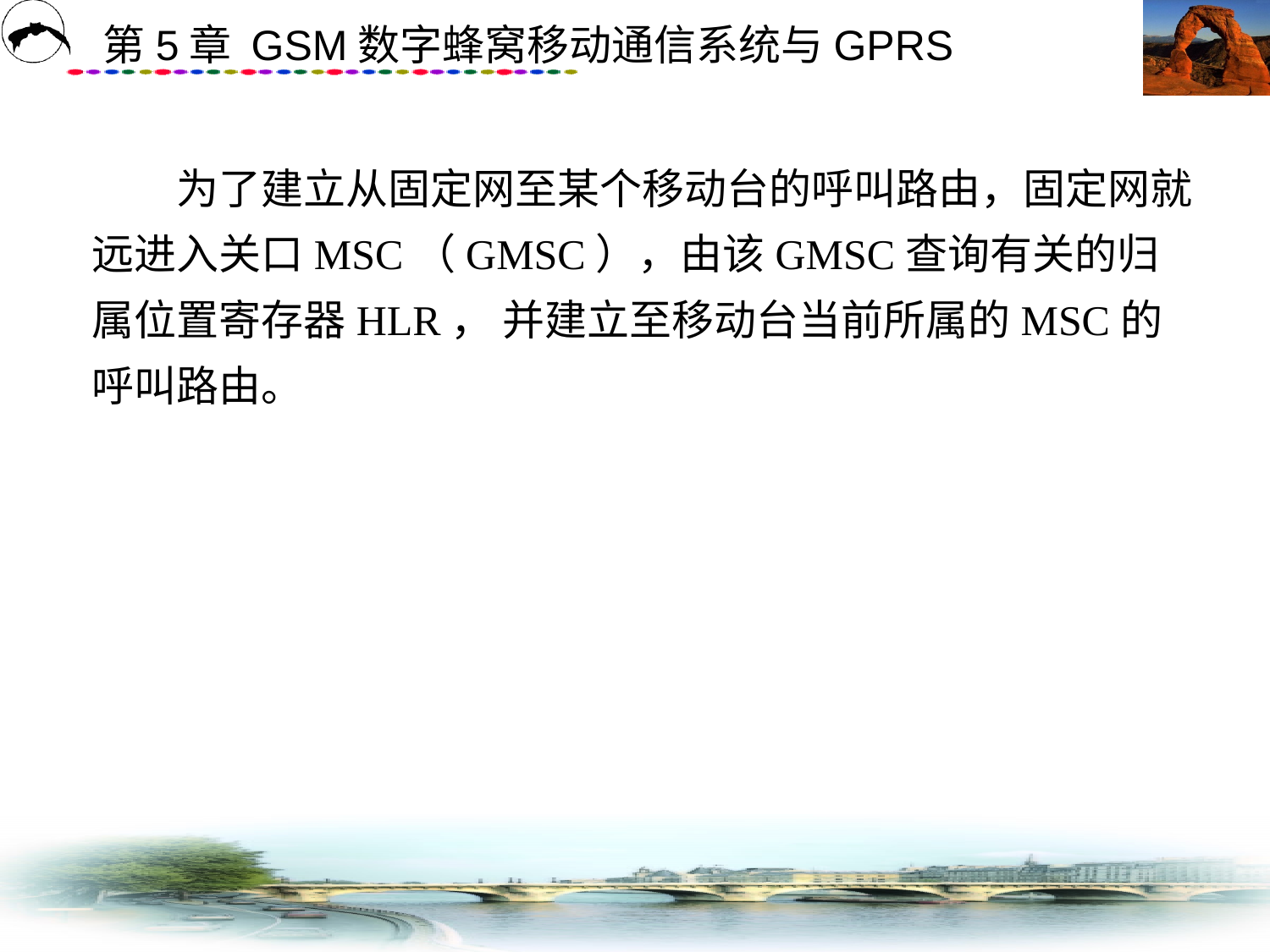

# 为了建立从固定网至某个移动台的呼叫路由，固定网就远进入关口MSC（GMSC），由该GMSC查询有关的归属位置寄存器HLR， 并建立至移动台当前所属的MSC的呼叫路由。